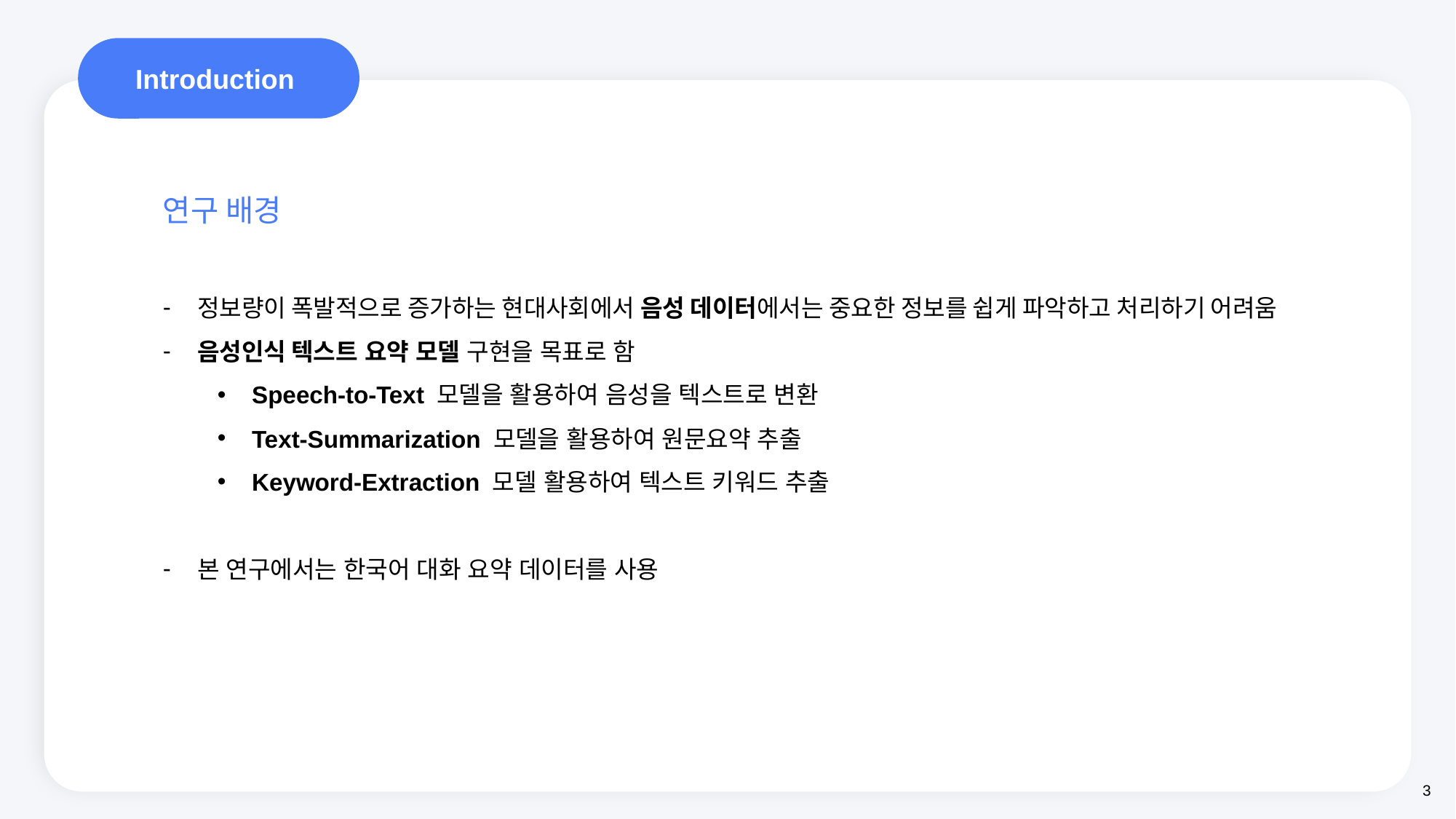

Introduction

연구 배경
정보량이 폭발적으로 증가하는 현대사회에서 음성 데이터에서는 중요한 정보를 쉽게 파악하고 처리하기 어려움
음성인식 텍스트 요약 모델 구현을 목표로 함
Speech-to-Text 모델을 활용하여 음성을 텍스트로 변환
Text-Summarization 모델을 활용하여 원문요약 추출
Keyword-Extraction 모델 활용하여 텍스트 키워드 추출

본 연구에서는 한국어 대화 요약 데이터를 사용

3